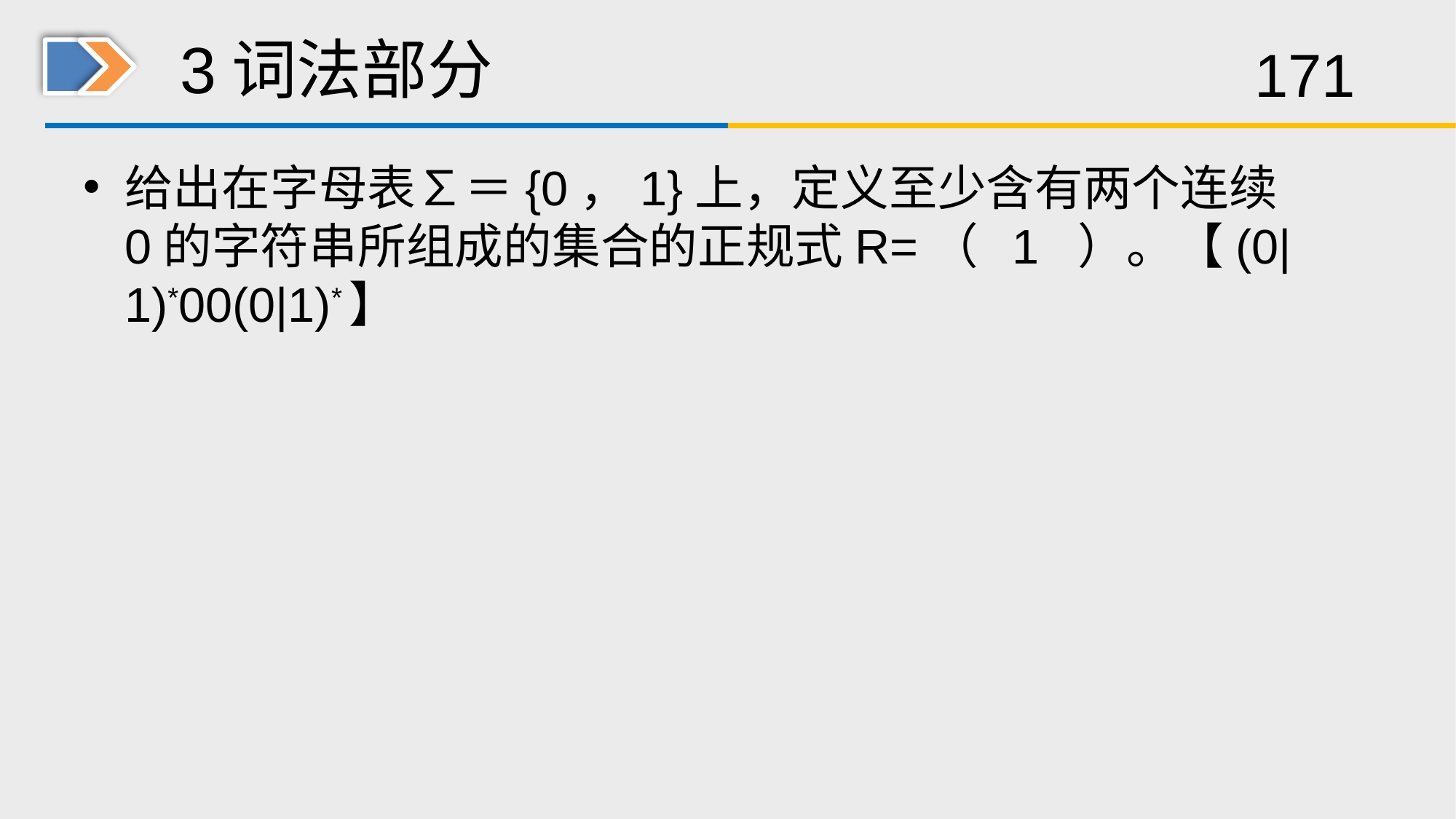

# 3词法部分
171
给出在字母表∑＝{0，1}上，定义至少含有两个连续0的字符串所组成的集合的正规式R=（  1  ）。【(0|1)*00(0|1)*】